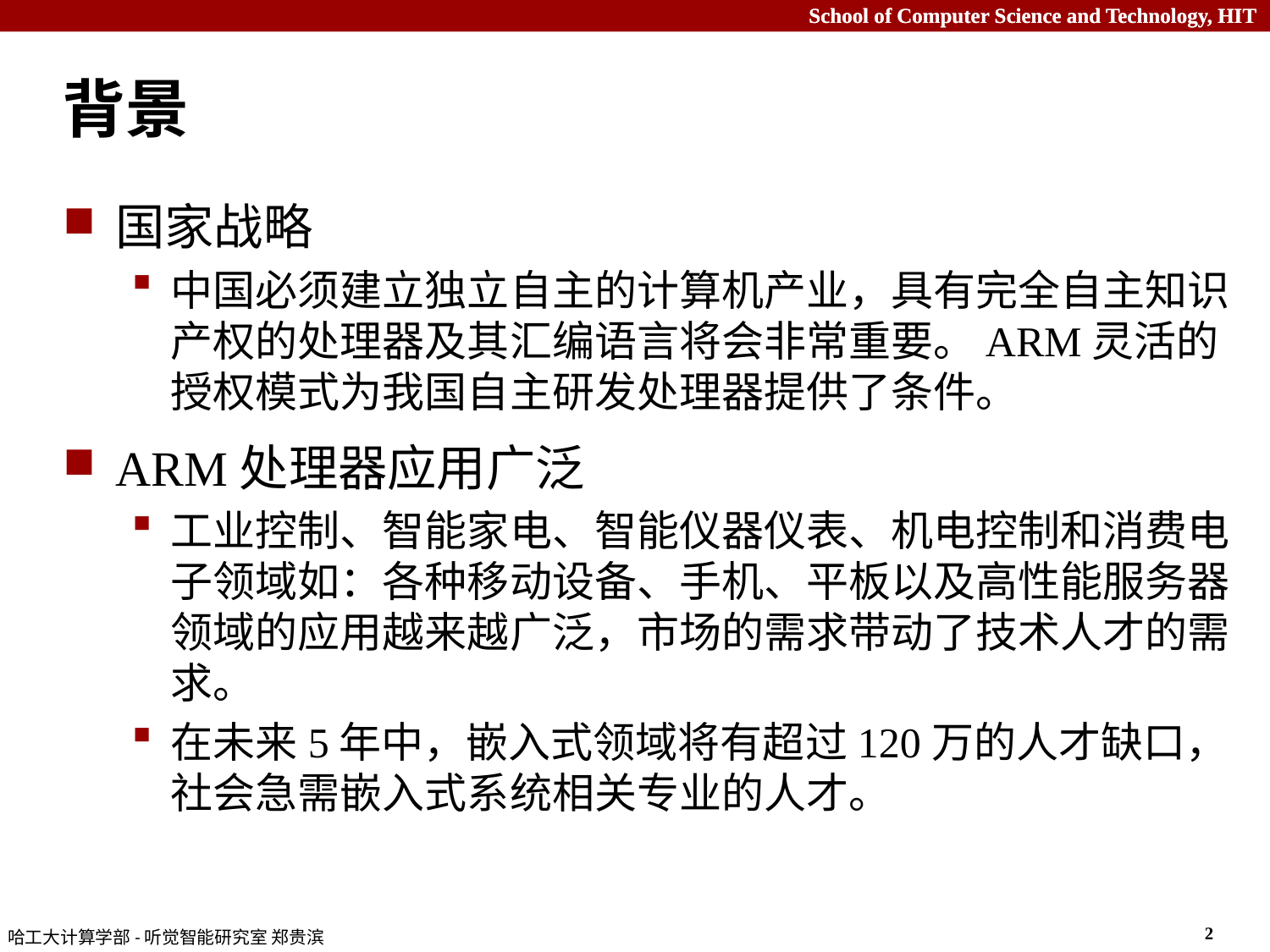

# 背景
国家战略
中国必须建立独立自主的计算机产业，具有完全自主知识产权的处理器及其汇编语言将会非常重要。ARM灵活的授权模式为我国自主研发处理器提供了条件。
ARM处理器应用广泛
工业控制、智能家电、智能仪器仪表、机电控制和消费电子领域如：各种移动设备、手机、平板以及高性能服务器领域的应用越来越广泛，市场的需求带动了技术人才的需求。
在未来5年中，嵌入式领域将有超过120万的人才缺口，社会急需嵌入式系统相关专业的人才。